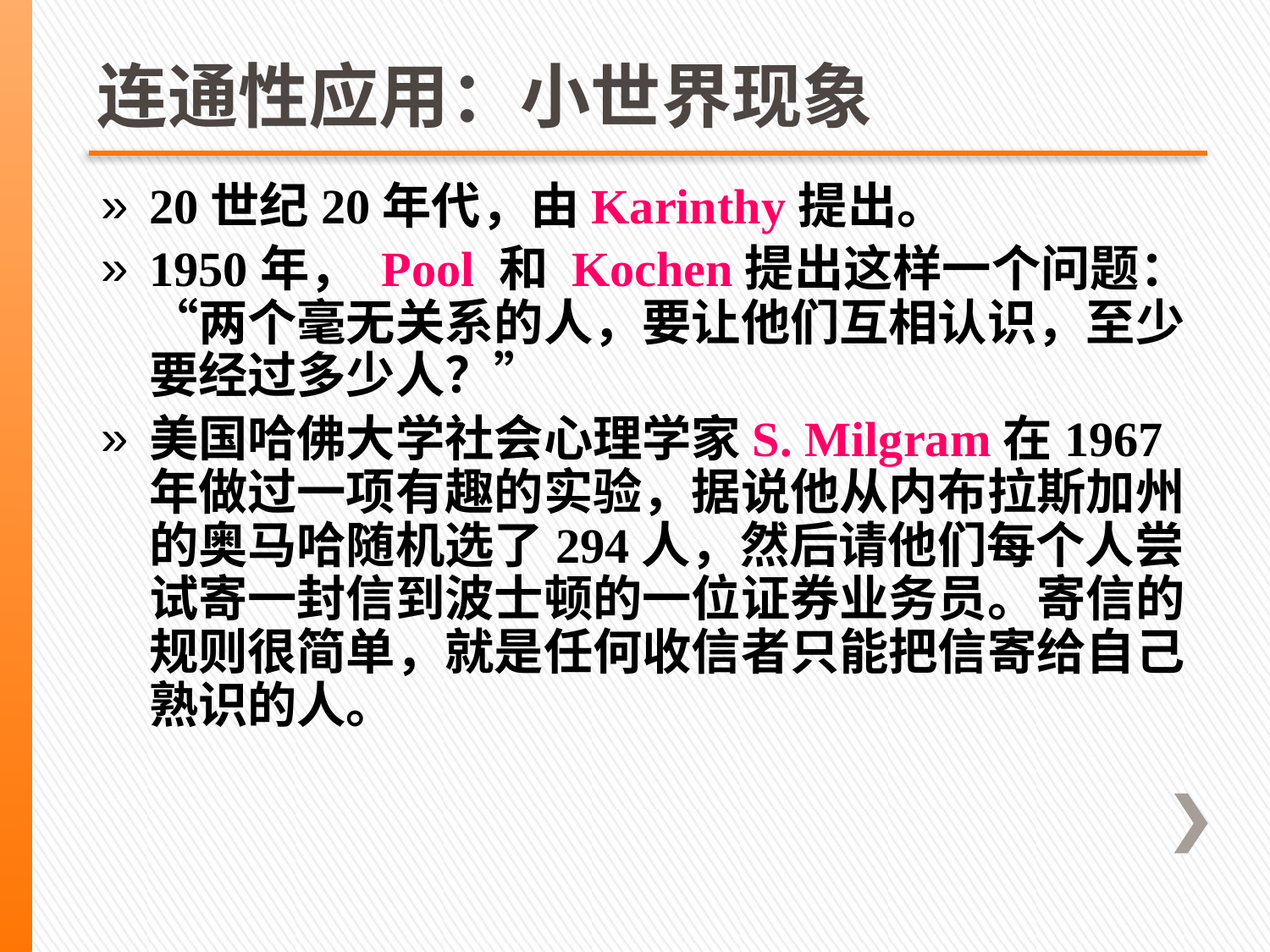

# 连通性应用：小世界现象
20世纪20年代，由Karinthy提出。
1950年， Pool 和 Kochen提出这样一个问题：“两个毫无关系的人，要让他们互相认识，至少要经过多少人？”
美国哈佛大学社会心理学家S. Milgram在1967年做过一项有趣的实验，据说他从内布拉斯加州的奥马哈随机选了294人，然后请他们每个人尝试寄一封信到波士顿的一位证券业务员。寄信的规则很简单，就是任何收信者只能把信寄给自己熟识的人。